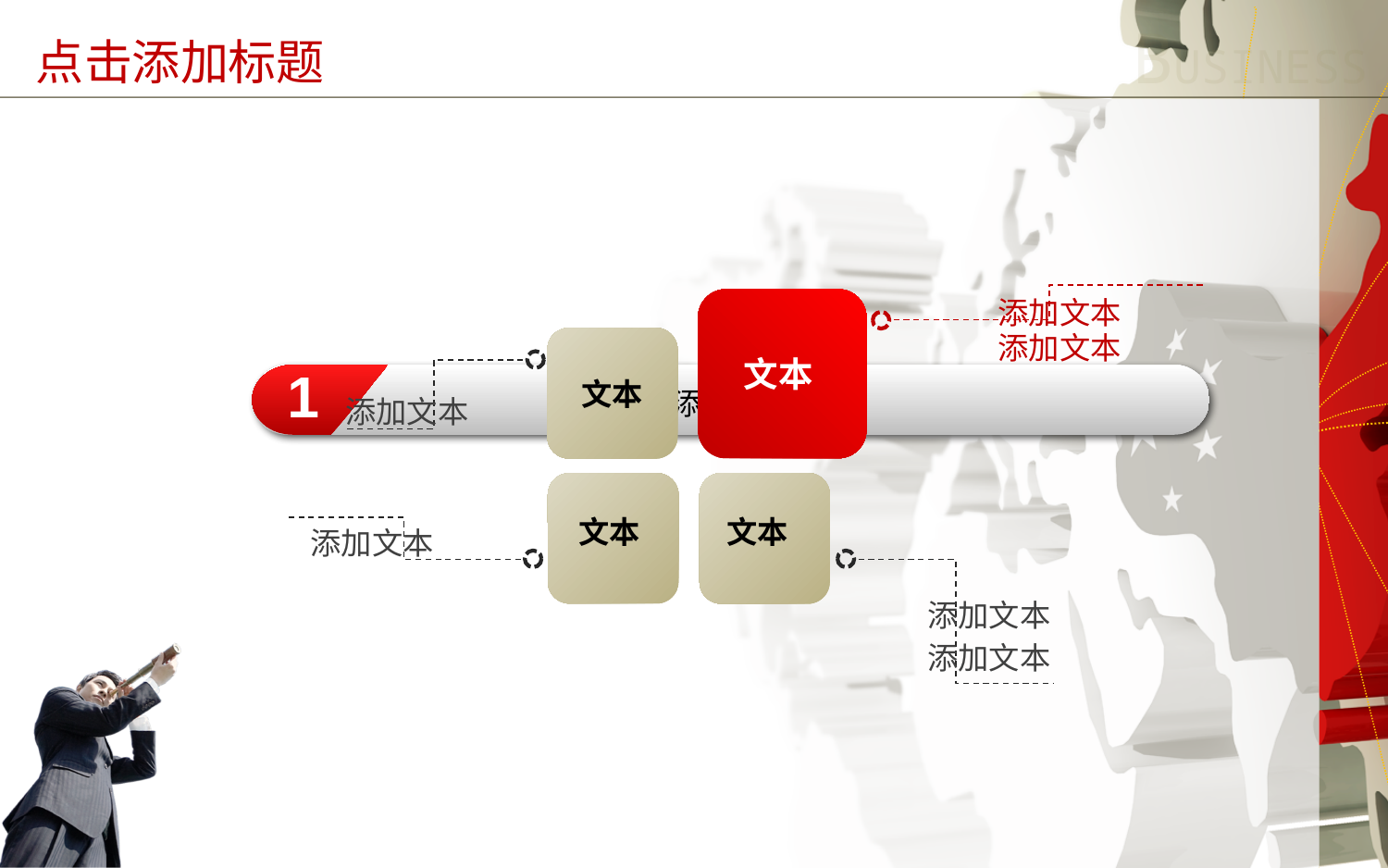

点击添加标题

添加文本
添加文本

添加文本
添加文本
添加文本
添加文本

文本

文本

文本

文本
1

添加文本